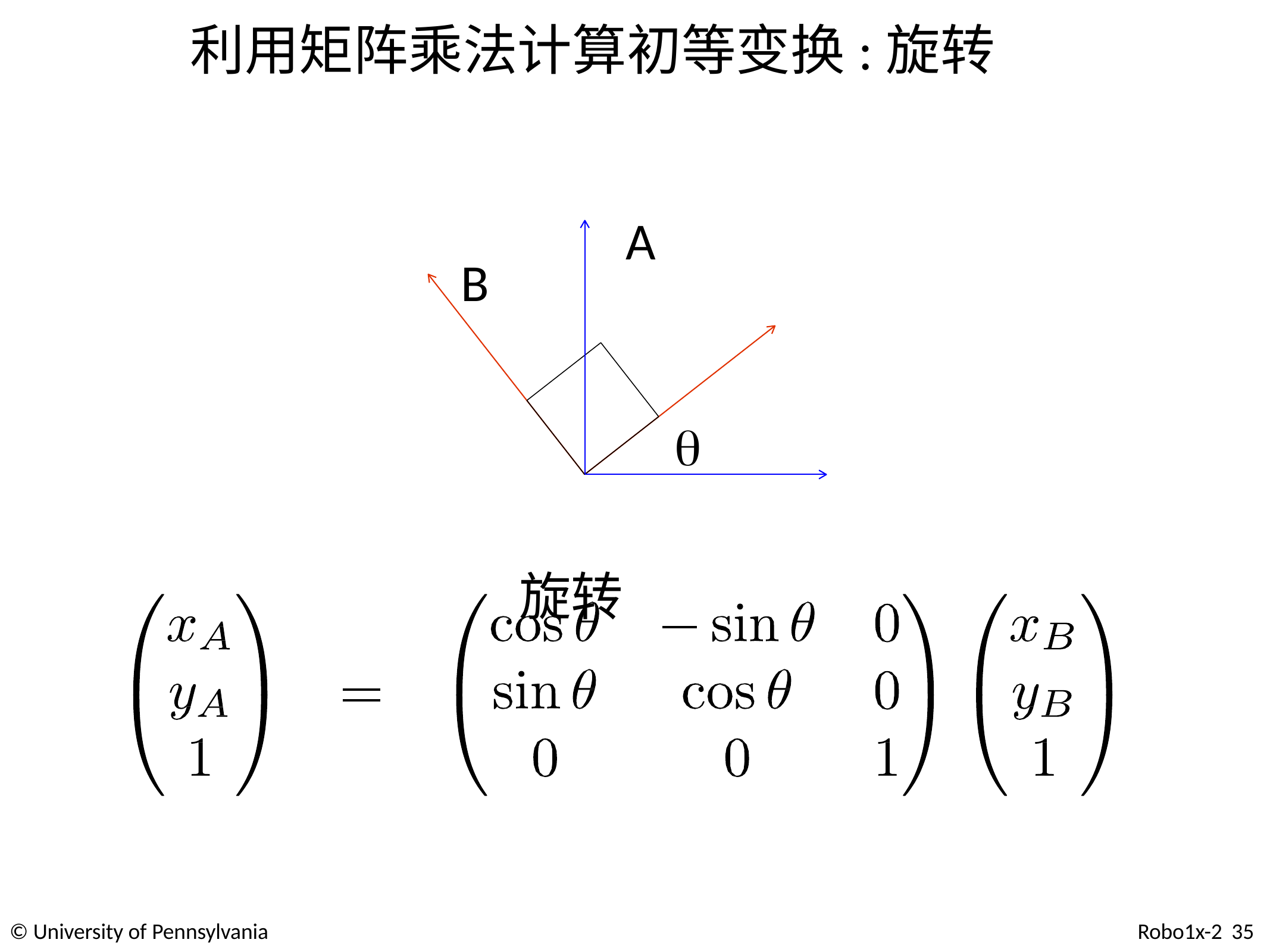

# 利用矩阵乘法计算初等变换:旋转
A

B

θ
   旋转

© University of Pennsylvania
Robo1x-2 35